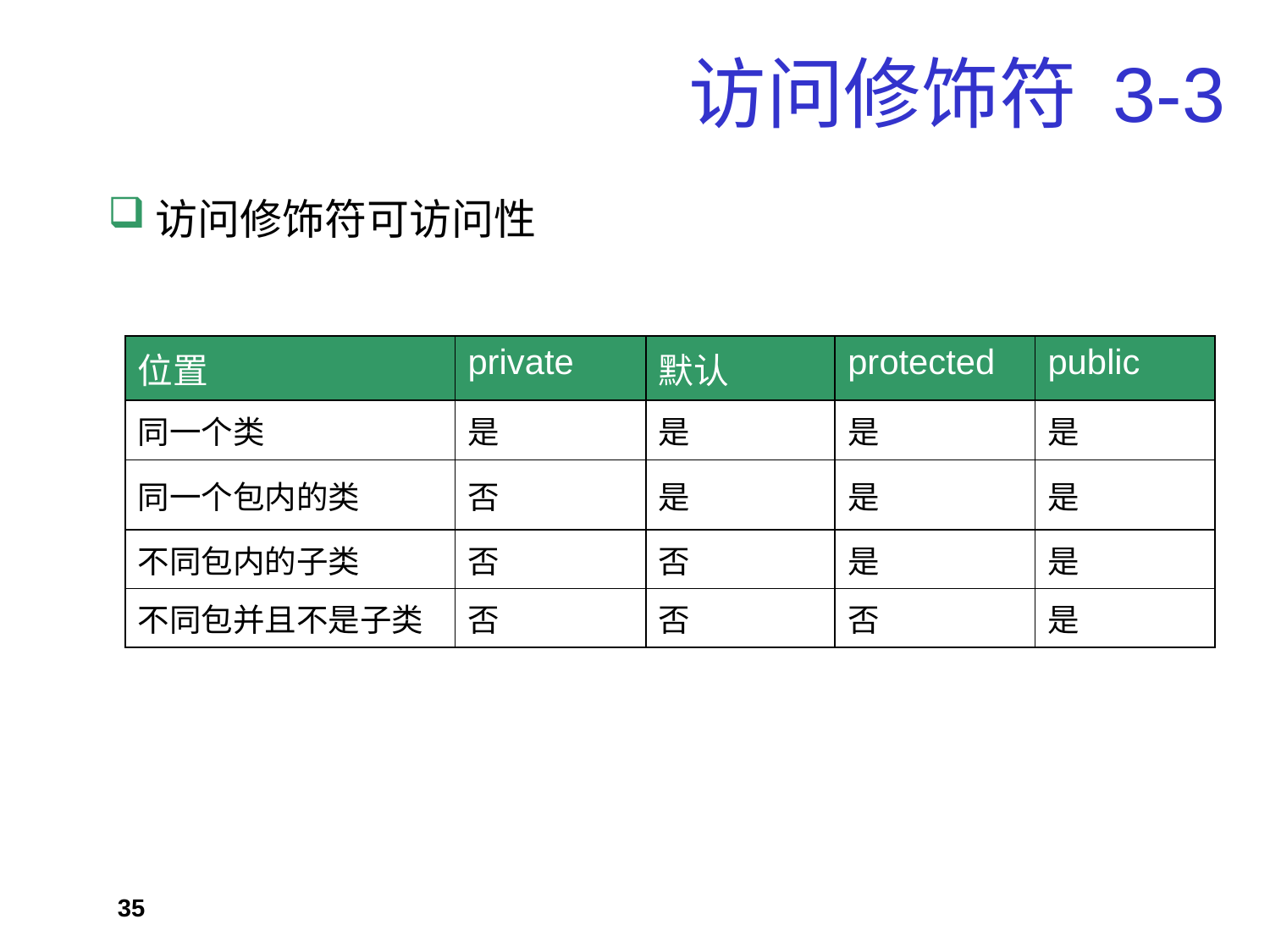

# 访问修饰符 3-3
访问修饰符可访问性

| 位置 | private | 默认 | protected | public |
| --- | --- | --- | --- | --- |
| 同一个类 | 是 | 是 | 是 | 是 |
| 同一个包内的类 | 否 | 是 | 是 | 是 |
| 不同包内的子类 | 否 | 否 | 是 | 是 |
| 不同包并且不是子类 | 否 | 否 | 否 | 是 |
35